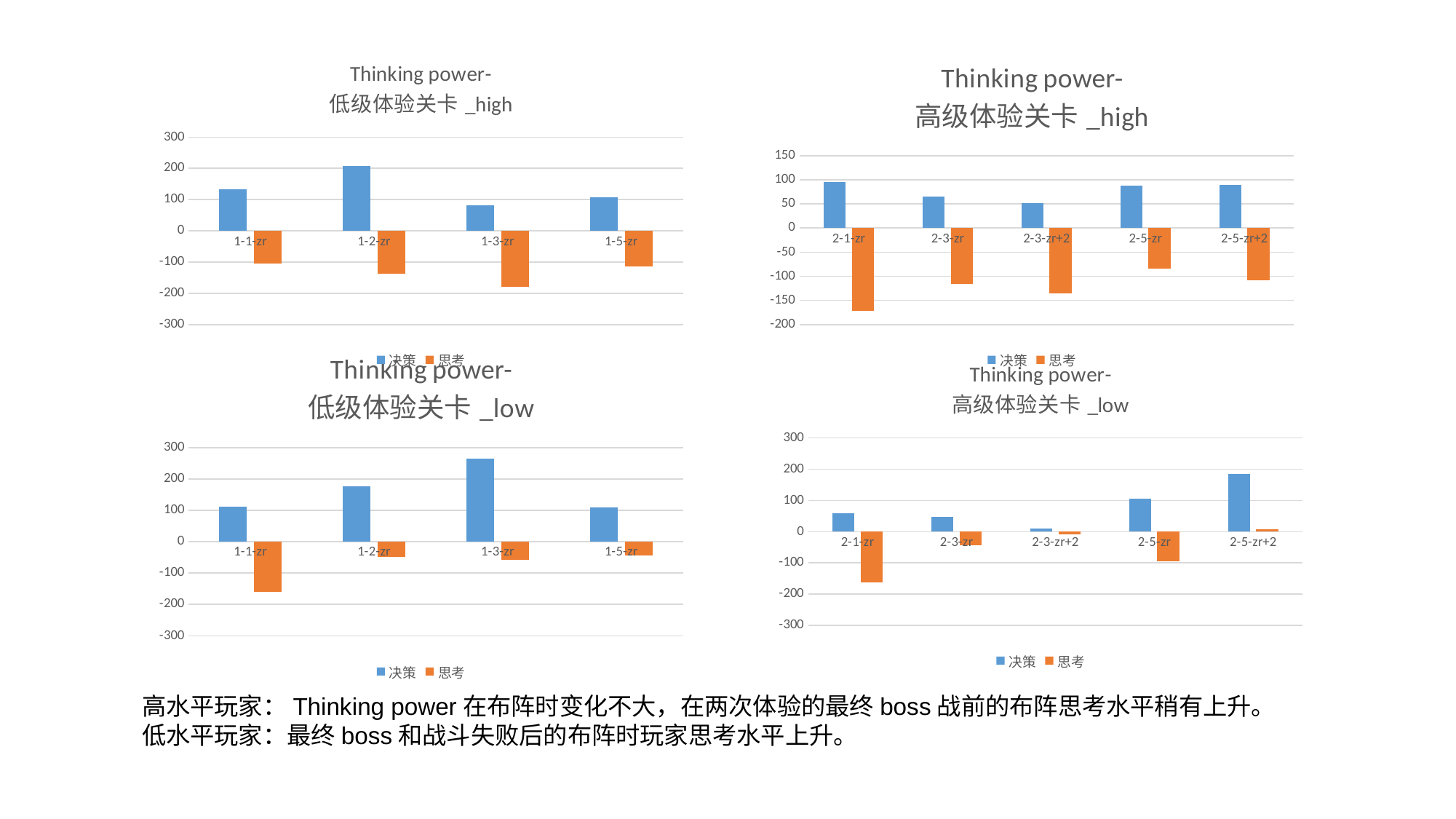

### Chart: Thinking power-
低级体验关卡_high

| Category |  |  |
|---|---|---|
| 1-1-zr | 132.7692017128236 | -104.93420506686526 |
| 1-2-zr | 207.566531610329 | -138.49700501802687 |
| 1-3-zr | 82.19549425763044 | -179.68894577822275 |
| 1-5-zr | 108.25200442587253 | -113.95795482989567 |

### Chart: Thinking power-
高级体验关卡_high

| Category |  |  |
|---|---|---|
| 2-1-zr | 95.72455008087381 | -172.3588884552647 |
| 2-3-zr | 65.05587702881436 | -116.55087974312589 |
| 2-3-zr+2 | 52.35357348408908 | -134.97050736152084 |
| 2-5-zr | 87.23280351078141 | -83.66199846087069 |
| 2-5-zr+2 | 89.70069453267809 | -108.0105340298522 |

### Chart: Thinking power-
低级体验关卡_low

| Category |  |  |
|---|---|---|
| 1-1-zr | 111.0878282193931 | -159.26131838350824 |
| 1-2-zr | 175.96147512539812 | -49.72432505772281 |
| 1-3-zr | 265.56974728056116 | -58.3617308535261 |
| 1-5-zr | 110.17027654843938 | -43.71541297096647 |

### Chart: Thinking power-
高级体验关卡_low

| Category |  |  |
|---|---|---|
| 2-1-zr | 59.537297298879196 | -161.6906012809011 |
| 2-3-zr | 46.311446568731746 | -44.19794206231061 |
| 2-3-zr+2 | 9.905969335526802 | -8.13098888500407 |
| 2-5-zr | 105.7410897326579 | -96.09676144727459 |
| 2-5-zr+2 | 185.8277525172486 | 7.171802898494525 |
高水平玩家：Thinking power在布阵时变化不大，在两次体验的最终boss战前的布阵思考水平稍有上升。
低水平玩家：最终boss和战斗失败后的布阵时玩家思考水平上升。